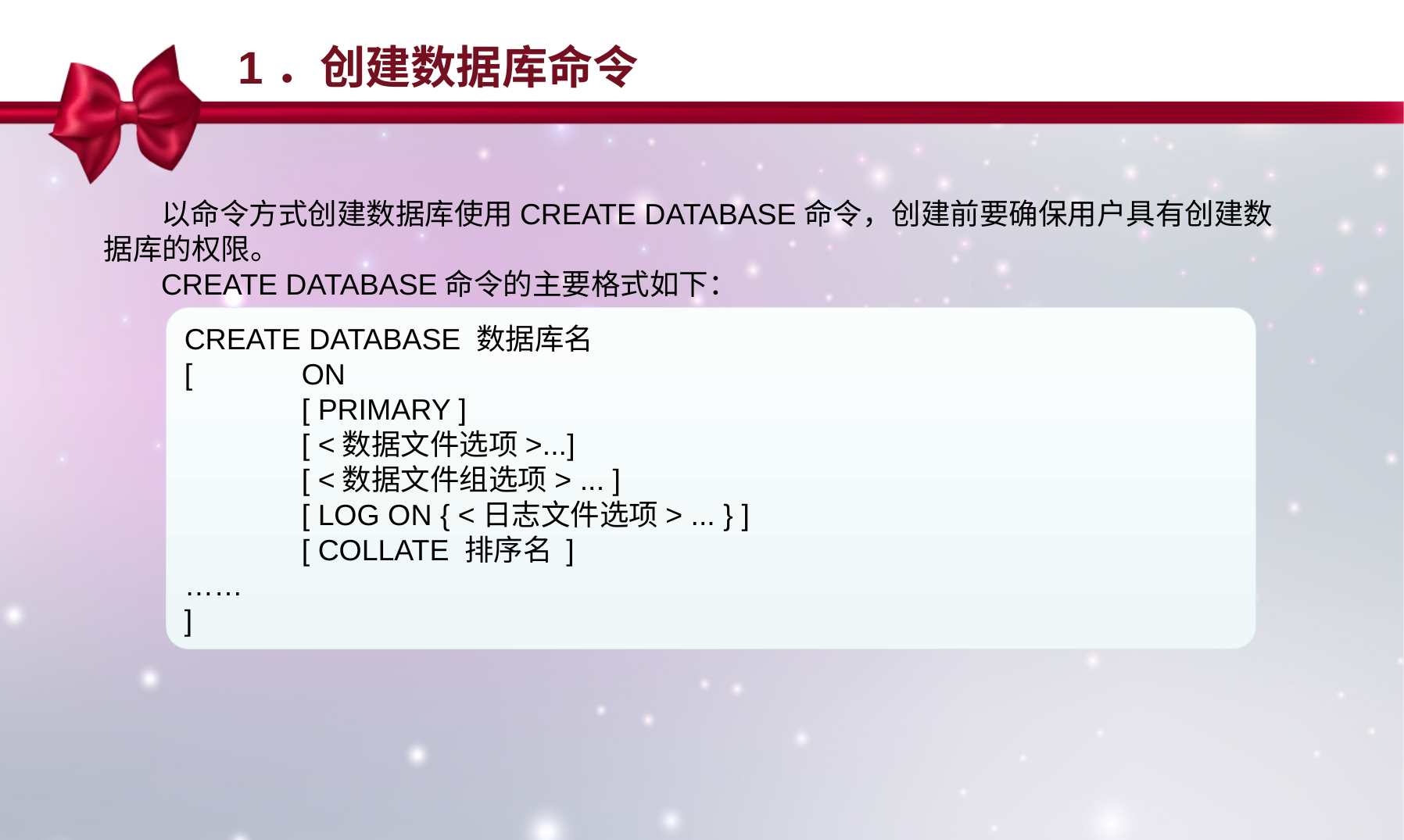

1．创建数据库命令
以命令方式创建数据库使用CREATE DATABASE命令，创建前要确保用户具有创建数据库的权限。
CREATE DATABASE命令的主要格式如下：
CREATE DATABASE 数据库名
[	ON
        	[ PRIMARY ]
	[ <数据文件选项>...]
        	[ <数据文件组选项> ... ]
    	[ LOG ON { <日志文件选项> ... } ]
   	[ COLLATE 排序名 ]
……
]